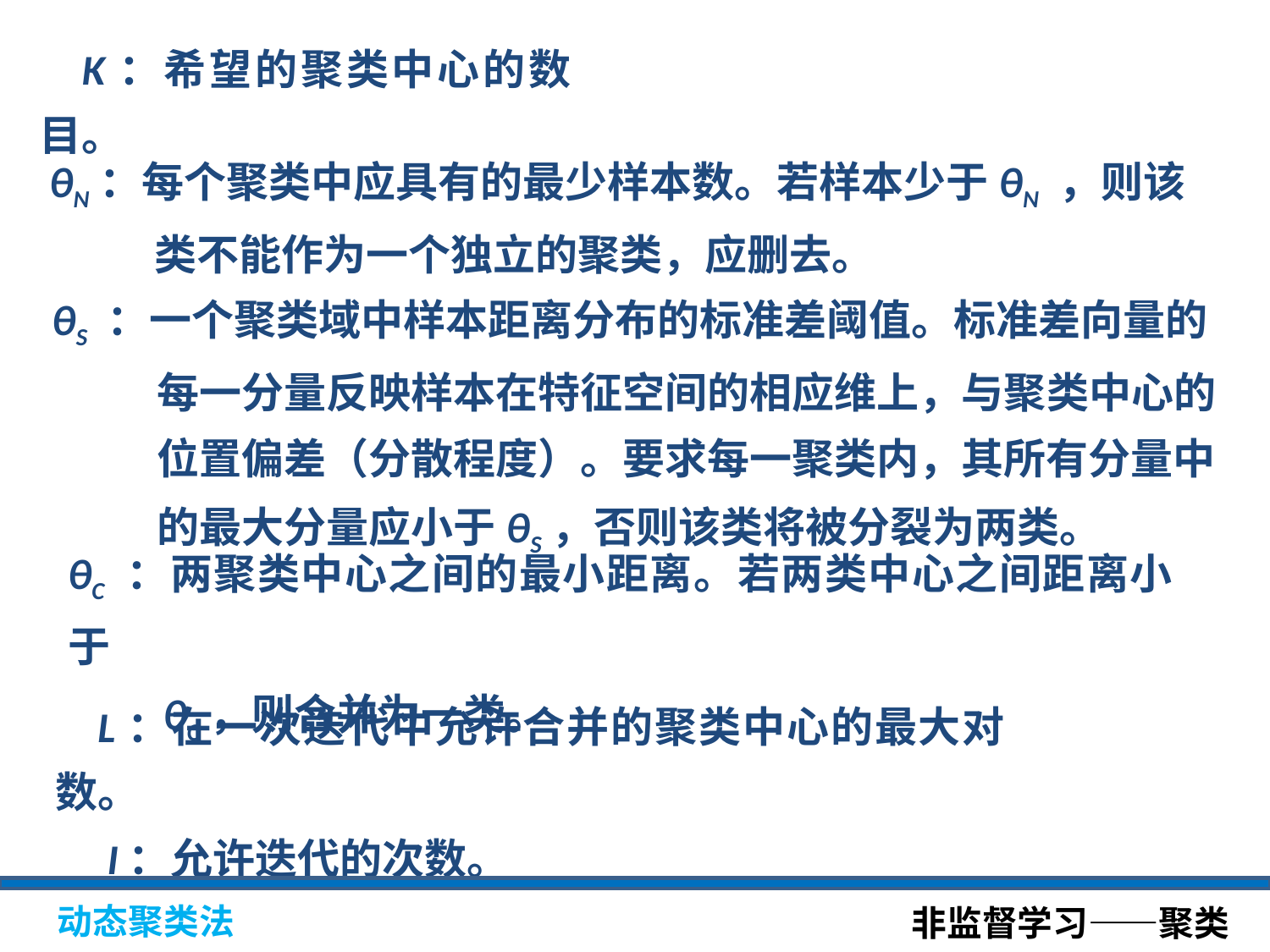

K：希望的聚类中心的数目。
θN：每个聚类中应具有的最少样本数。若样本少于θN ，则该
          类不能作为一个独立的聚类，应删去。
θS ：一个聚类域中样本距离分布的标准差阈值。标准差向量的
          每一分量反映样本在特征空间的相应维上，与聚类中心的
          位置偏差（分散程度）。要求每一聚类内，其所有分量中
          的最大分量应小于θS，否则该类将被分裂为两类。
θC ：两聚类中心之间的最小距离。若两类中心之间距离小于
          θC，则合并为一类。
L：在一次迭代中允许合并的聚类中心的最大对数。
 I：允许迭代的次数。

非监督学习——聚类
动态聚类法